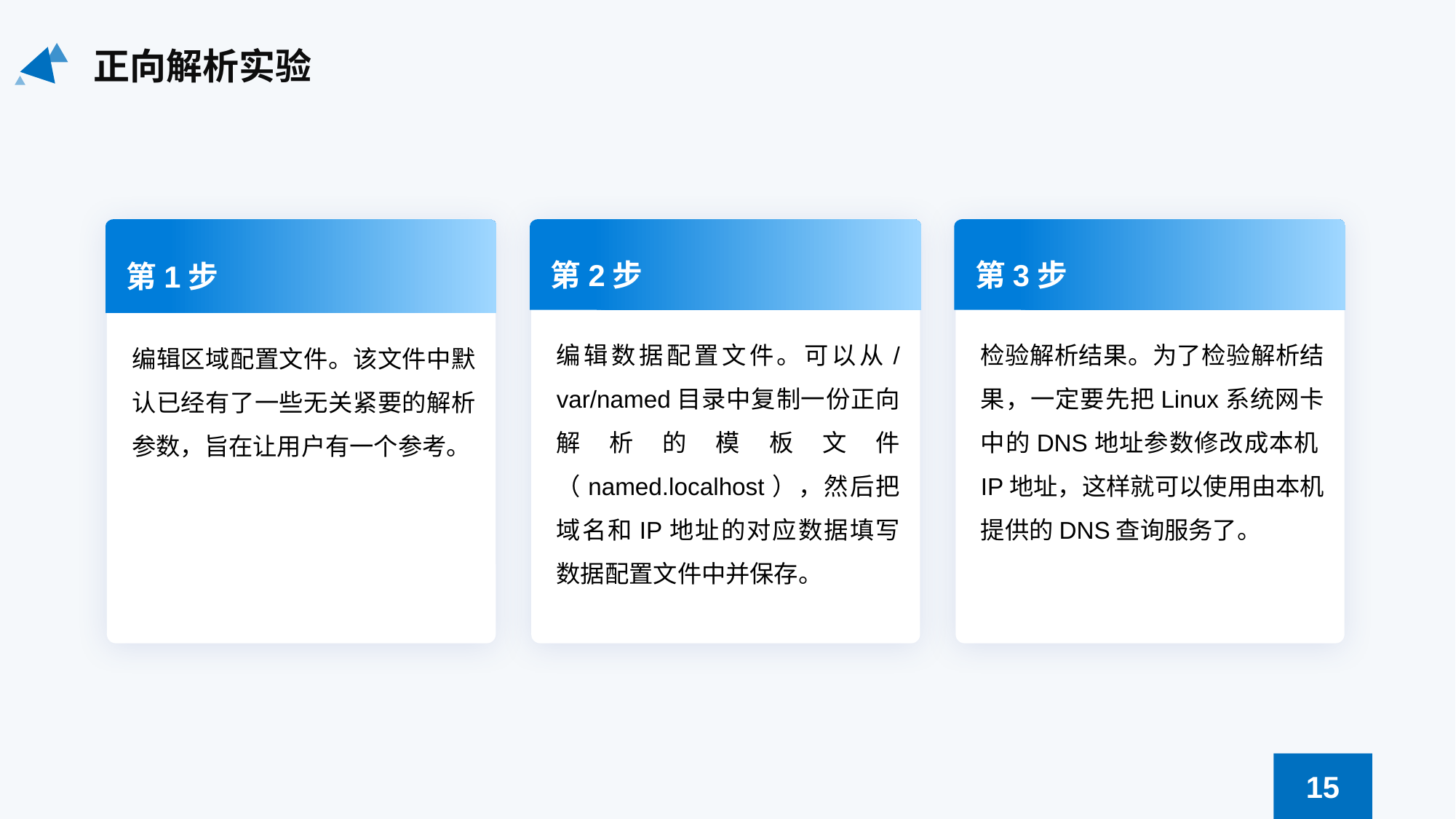

正向解析实验

第1步
编辑区域配置文件。该文件中默认已经有了一些无关紧要的解析参数，旨在让用户有一个参考。

第2步
编辑数据配置文件。可以从/var/named目录中复制一份正向解析的模板文件（named.localhost），然后把域名和IP地址的对应数据填写数据配置文件中并保存。

第3步
检验解析结果。为了检验解析结果，一定要先把Linux系统网卡中的DNS地址参数修改成本机IP地址，这样就可以使用由本机提供的DNS查询服务了。

15